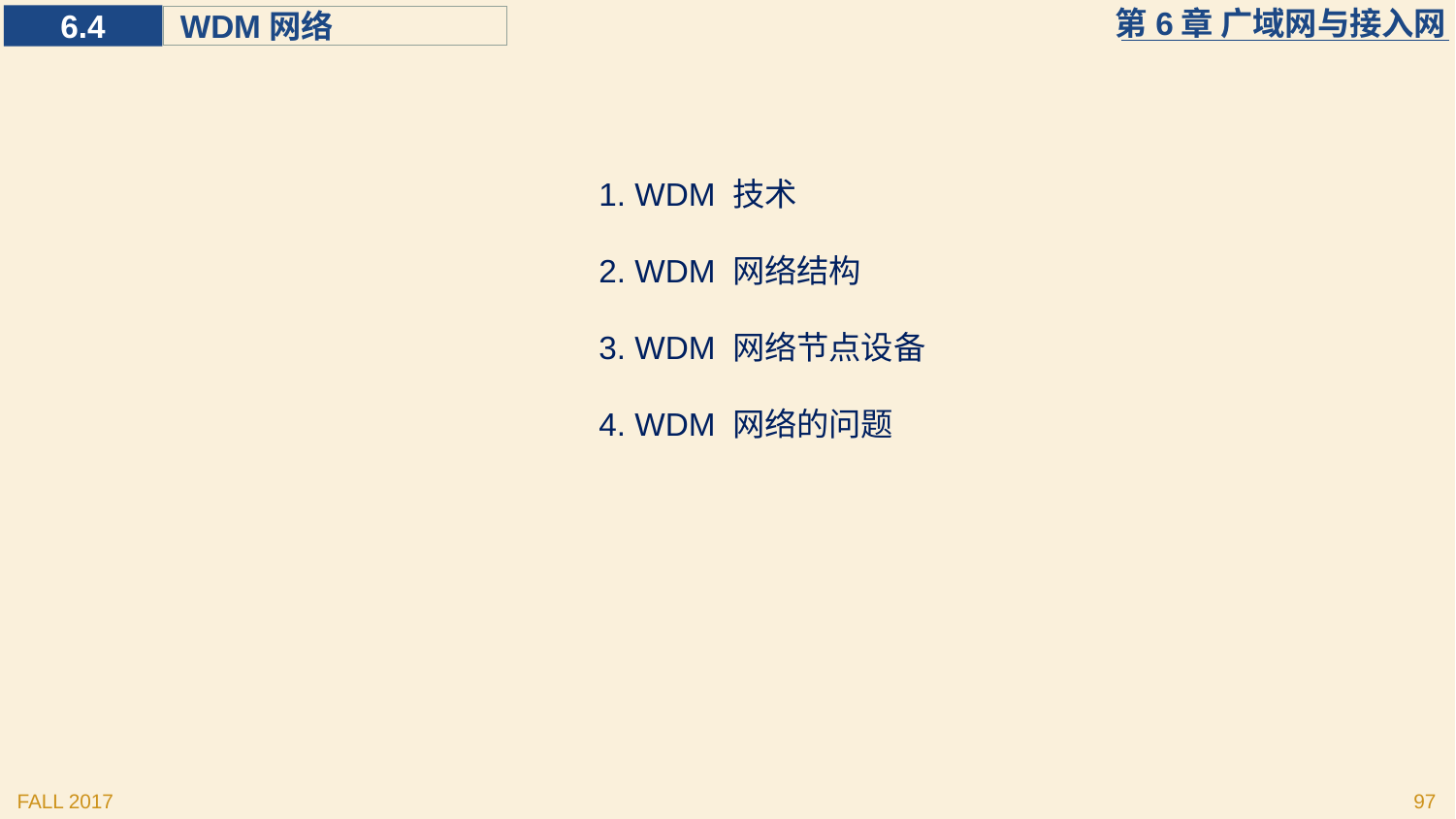

1. WDM 技术
2. WDM 网络结构
3. WDM 网络节点设备
4. WDM 网络的问题